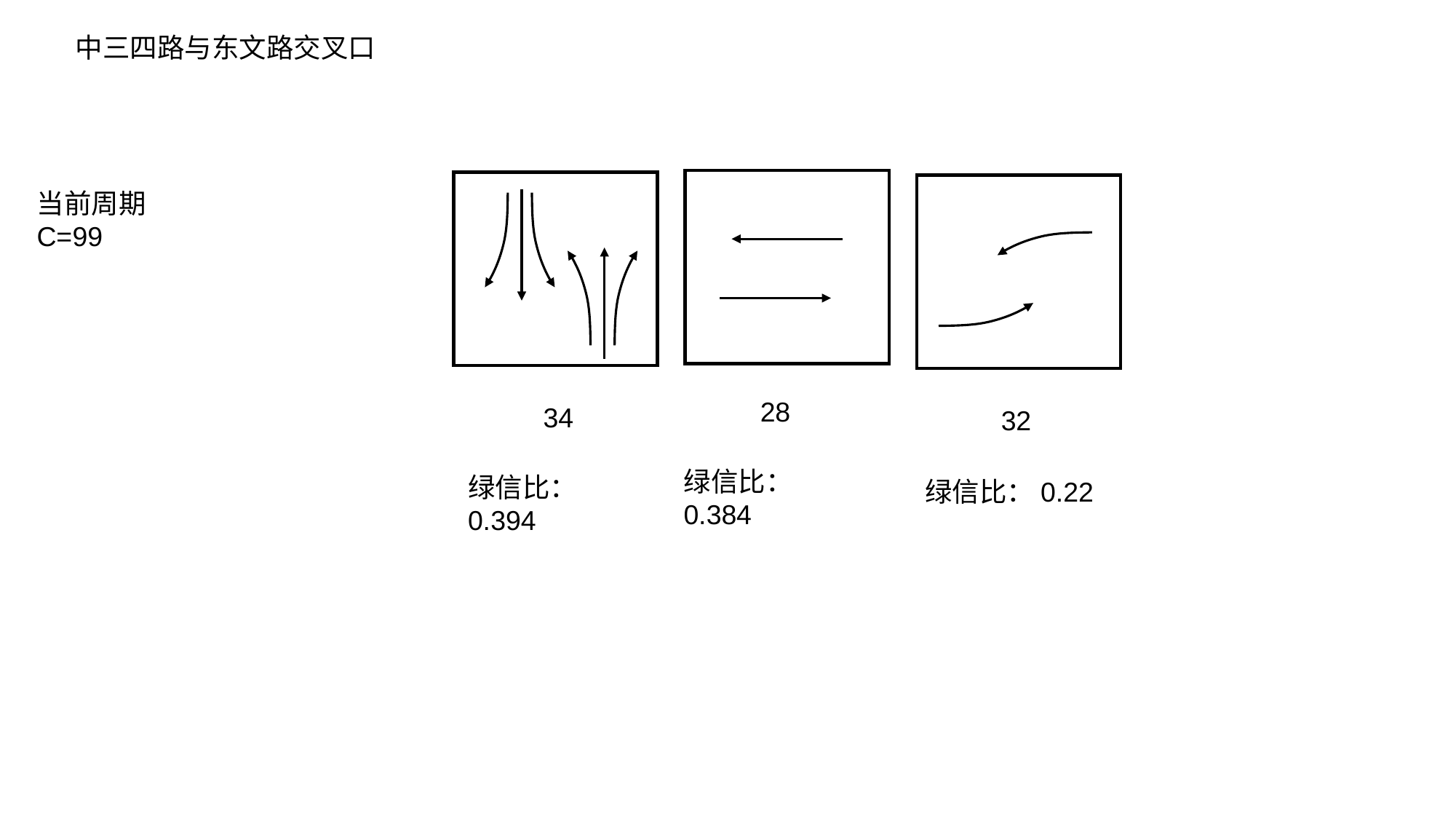

中三四路与东文路交叉口

当前周期
C=99

28
34
32
绿信比：0.384
绿信比：0.394
绿信比：0.22